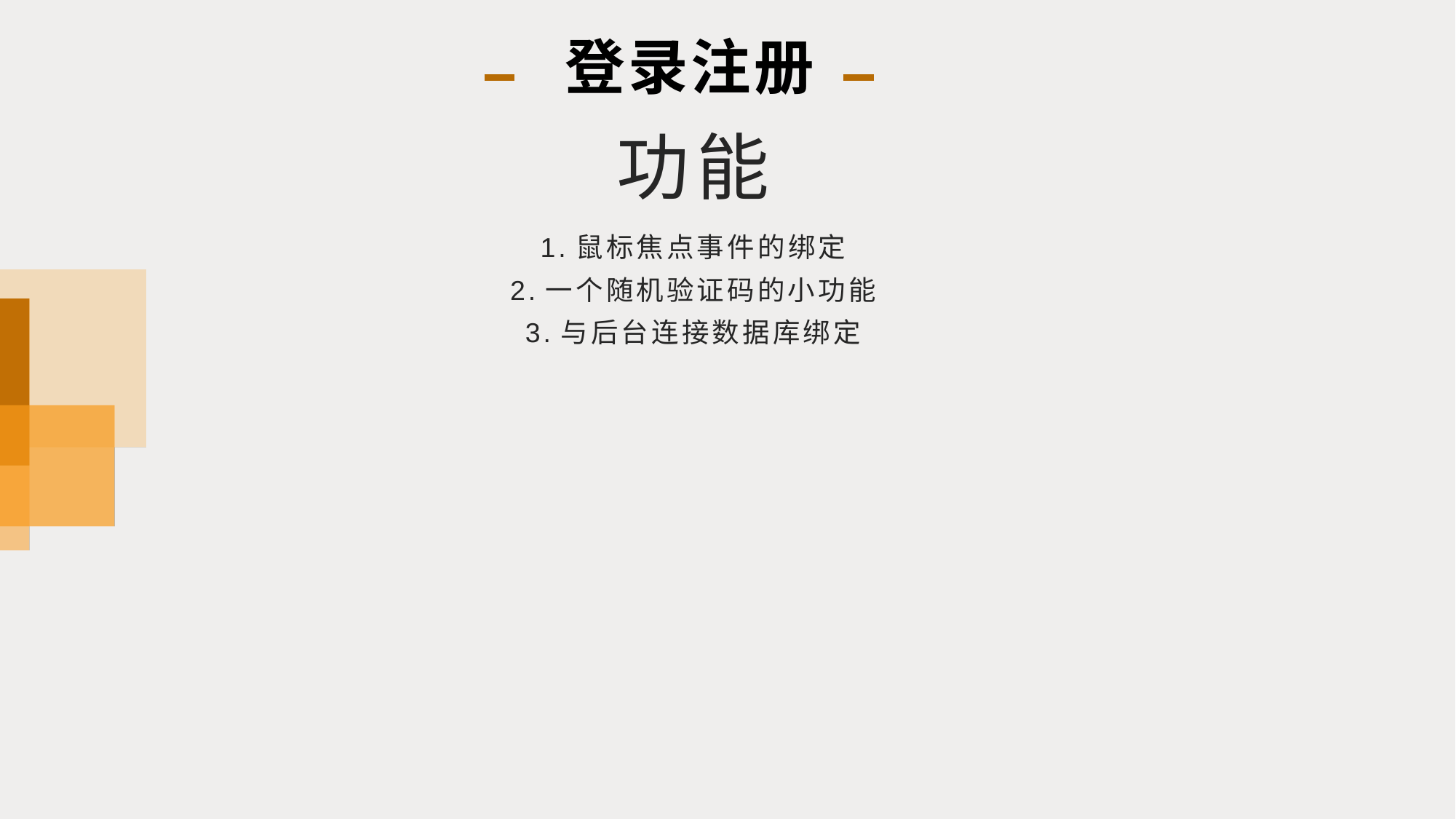

登录注册
功能
1.鼠标焦点事件的绑定
2.一个随机验证码的小功能
3.与后台连接数据库绑定